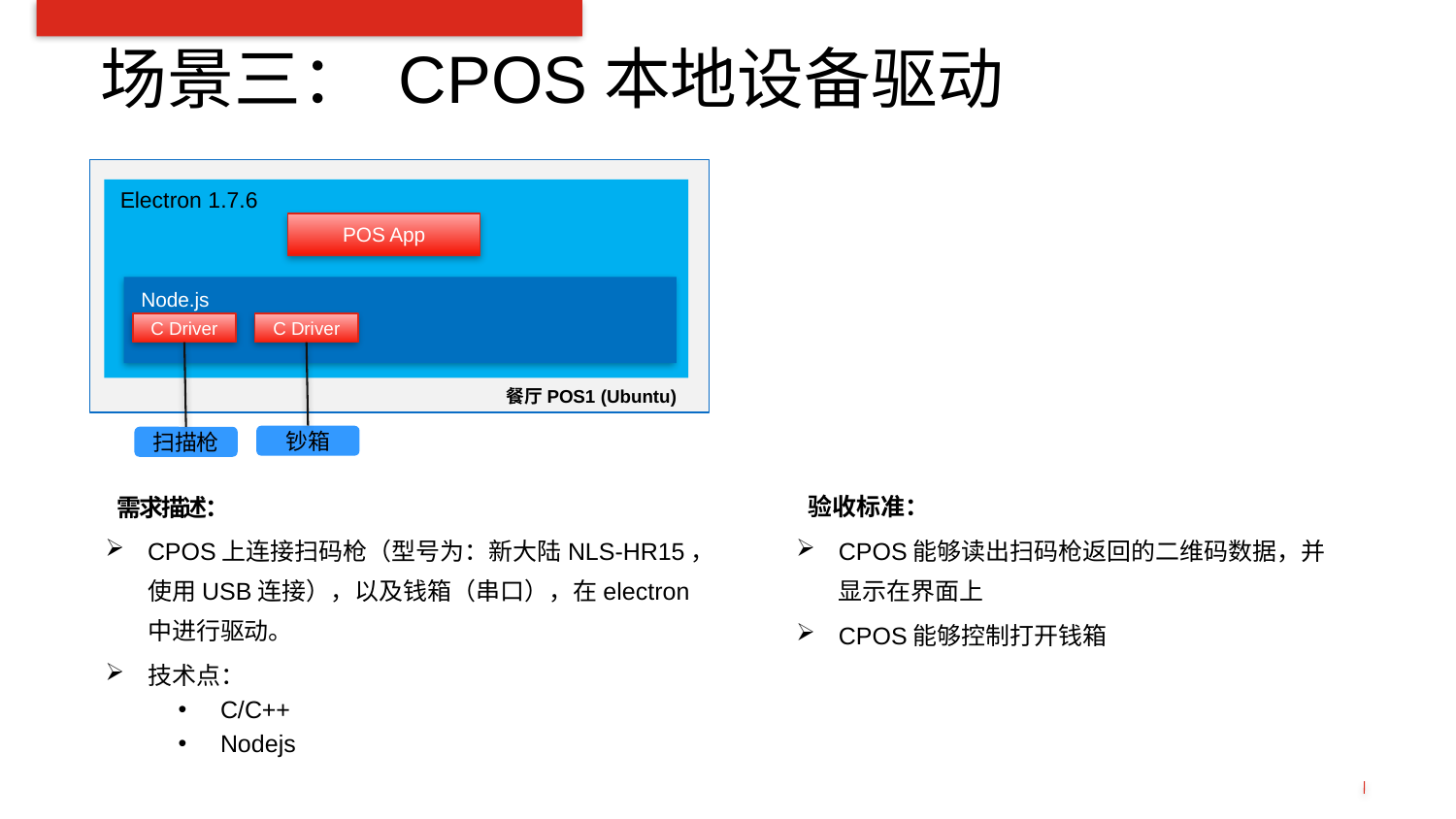

# 场景三： CPOS本地设备驱动

Electron 1.7.6

POS App

Node.js
C Driver
C Driver
餐厅POS1 (Ubuntu)
钞箱
扫描枪
 需求描述：
CPOS上连接扫码枪（型号为：新大陆NLS-HR15，使用USB连接），以及钱箱（串口），在electron中进行驱动。
技术点：
C/C++
Nodejs
 验收标准：
CPOS能够读出扫码枪返回的二维码数据，并显示在界面上
CPOS能够控制打开钱箱
9